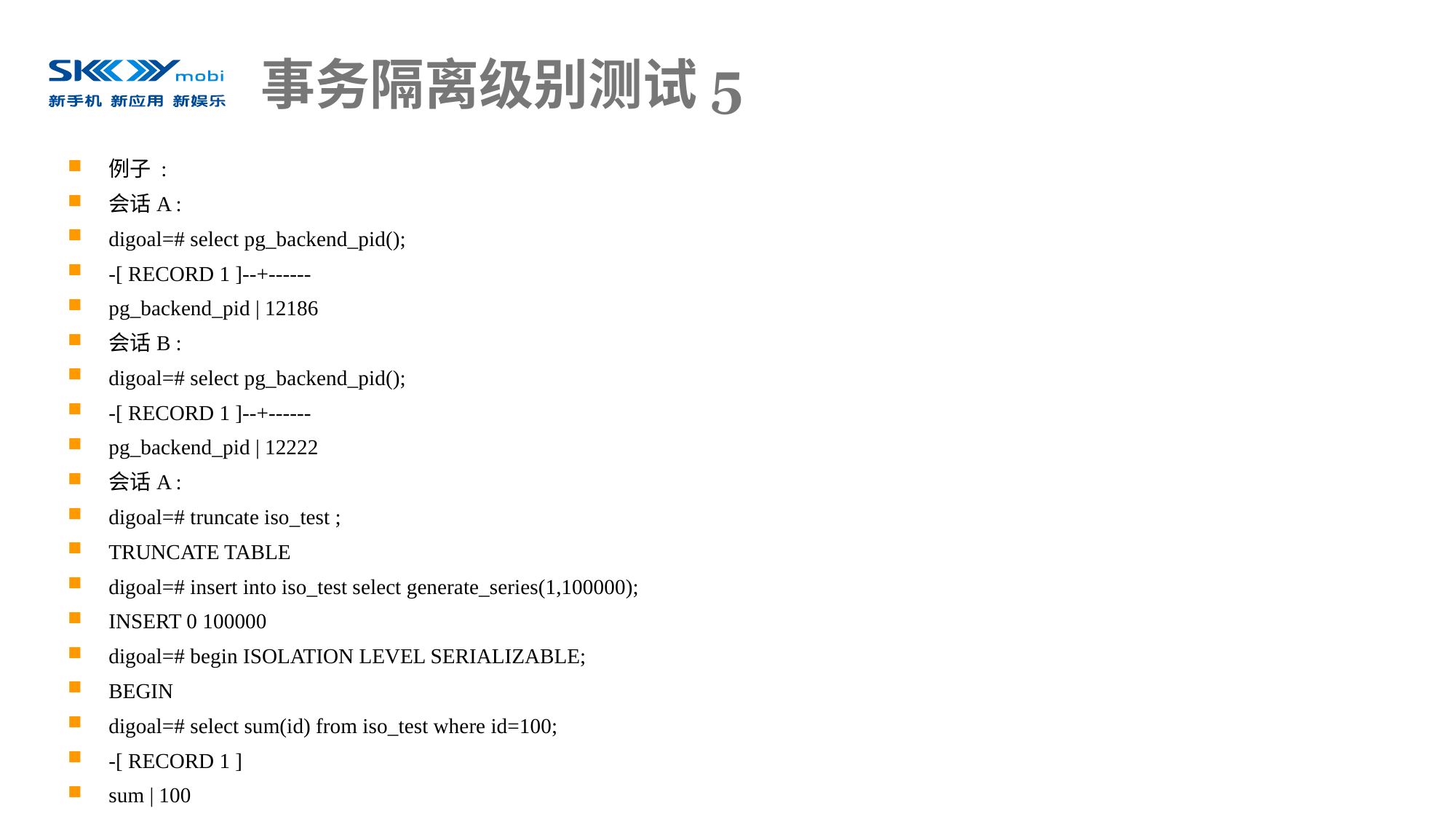

# 事务隔离级别测试5
例子 :
会话A :
digoal=# select pg_backend_pid();
-[ RECORD 1 ]--+------
pg_backend_pid | 12186
会话B :
digoal=# select pg_backend_pid();
-[ RECORD 1 ]--+------
pg_backend_pid | 12222
会话A :
digoal=# truncate iso_test ;
TRUNCATE TABLE
digoal=# insert into iso_test select generate_series(1,100000);
INSERT 0 100000
digoal=# begin ISOLATION LEVEL SERIALIZABLE;
BEGIN
digoal=# select sum(id) from iso_test where id=100;
-[ RECORD 1 ]
sum | 100